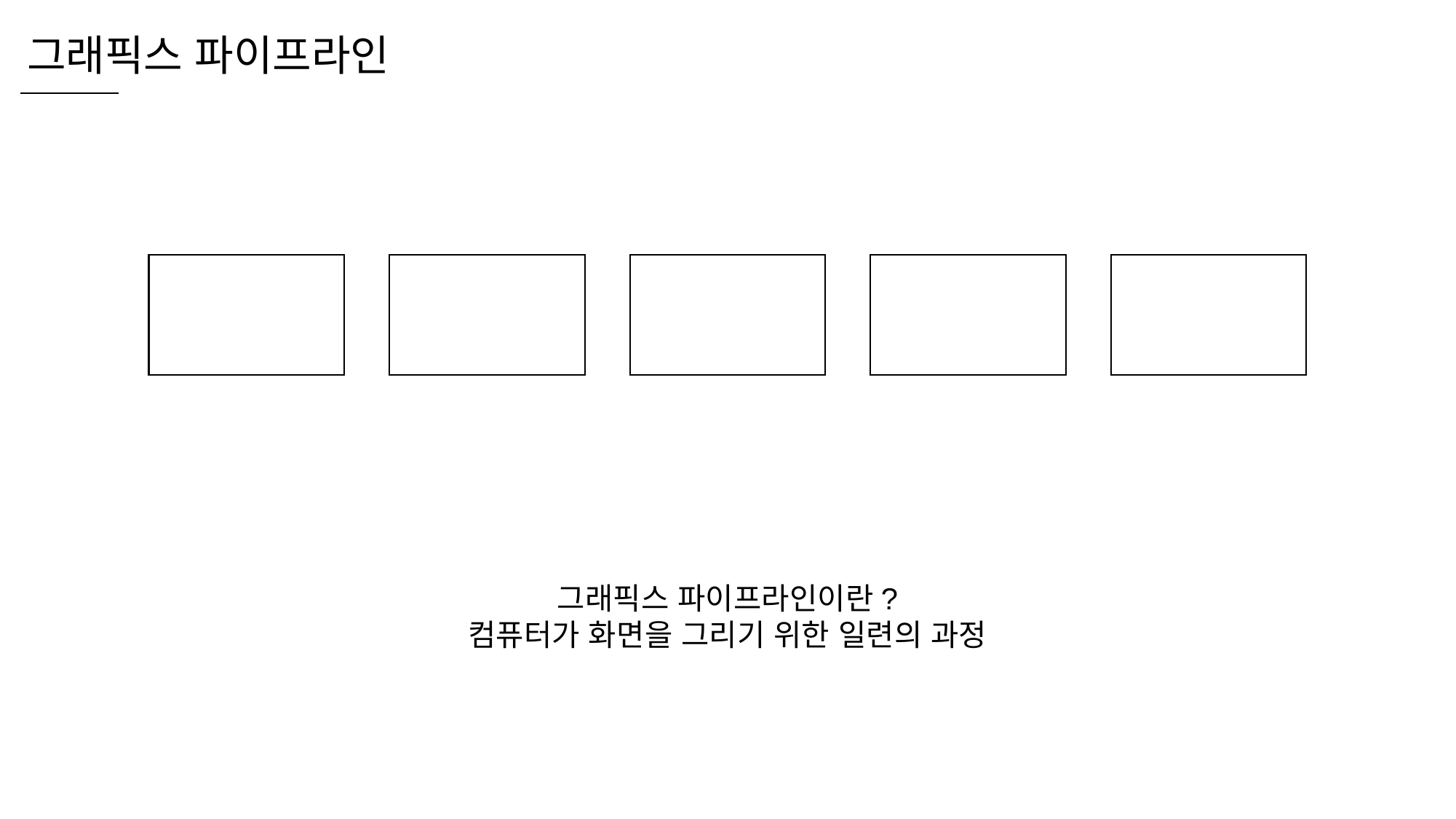

그래픽스 파이프라인

그래픽스 파이프라인이란?
컴퓨터가 화면을 그리기 위한 일련의 과정